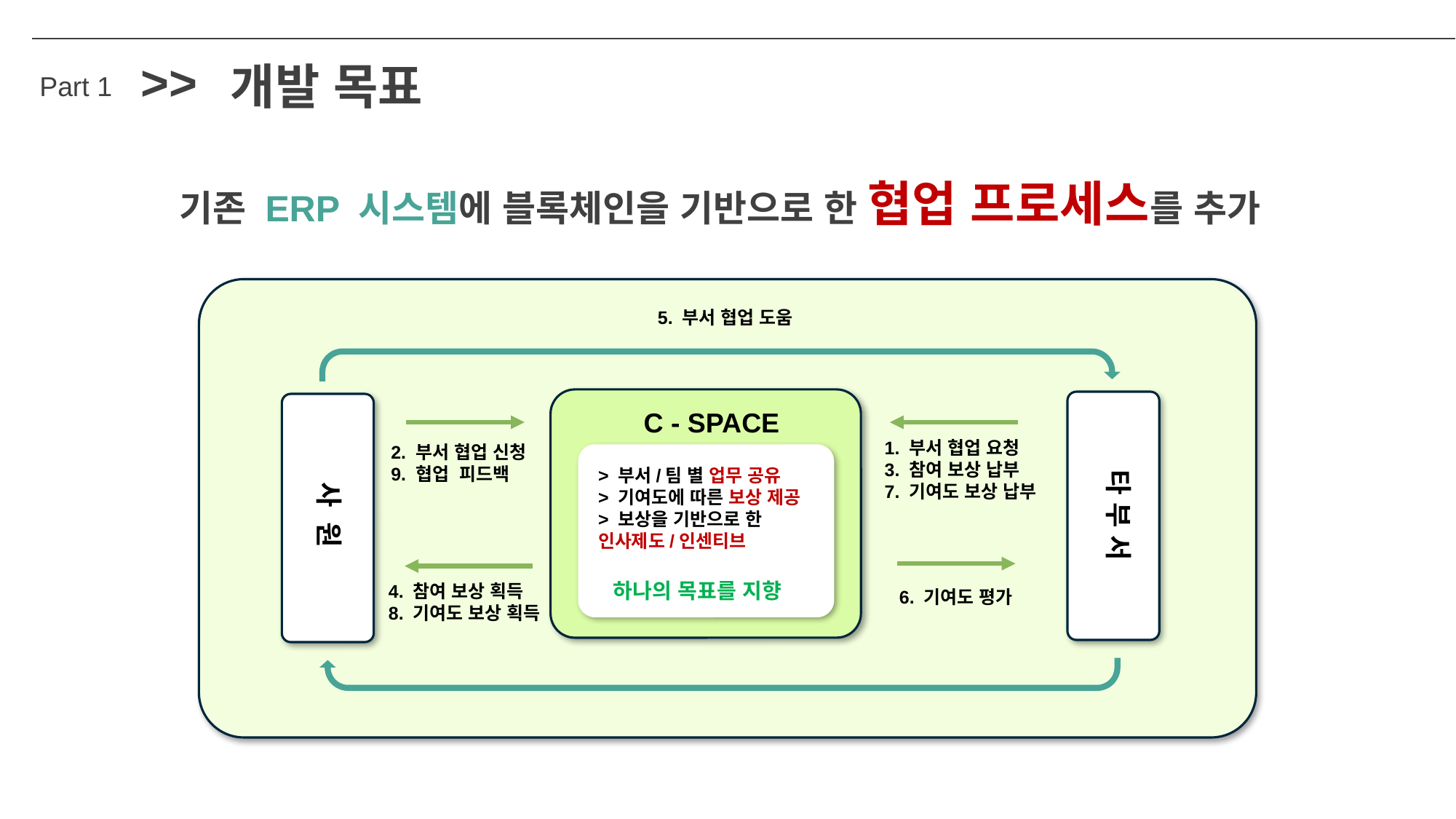

>>
개발 목표
Part 1
기존 ERP 시스템에 블록체인을 기반으로 한 협업 프로세스를 추가

5. 부서 협업 도움

C - SPACE
1. 부서 협업 요청
3. 참여 보상 납부
7. 기여도 보상 납부
2. 부서 협업 신청
9. 협업  피드백

> 부서/팀 별 업무 공유
> 기여도에 따른 보상 제공
> 보상을 기반으로 한 인사제도/인센티브
타 부 서
사  원
하나의 목표를 지향
4. 참여 보상 획득
8. 기여도 보상 획득
6. 기여도 평가